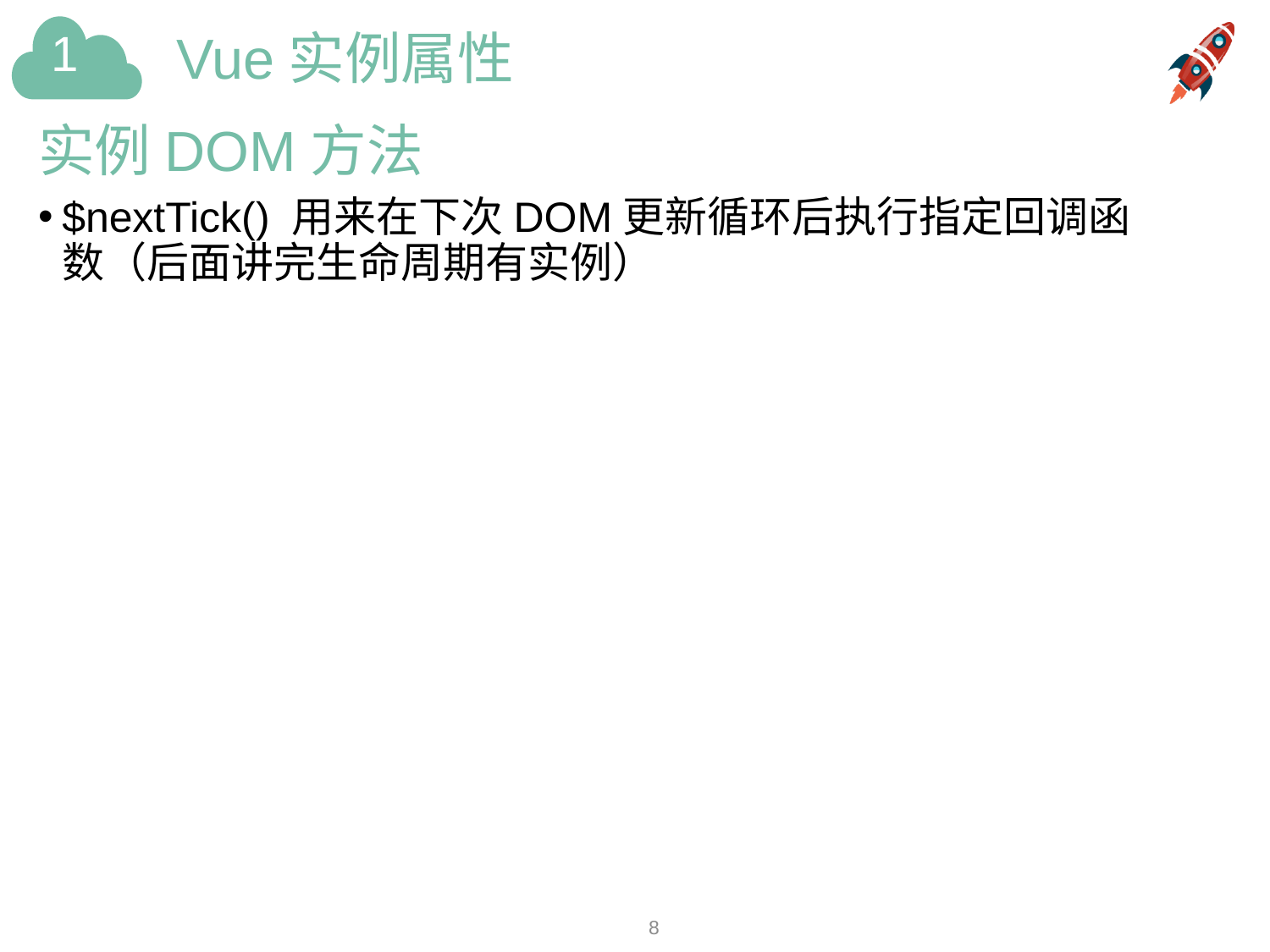

# Vue实例属性
实例DOM方法
$nextTick() 用来在下次DOM更新循环后执行指定回调函数（后面讲完生命周期有实例）
8